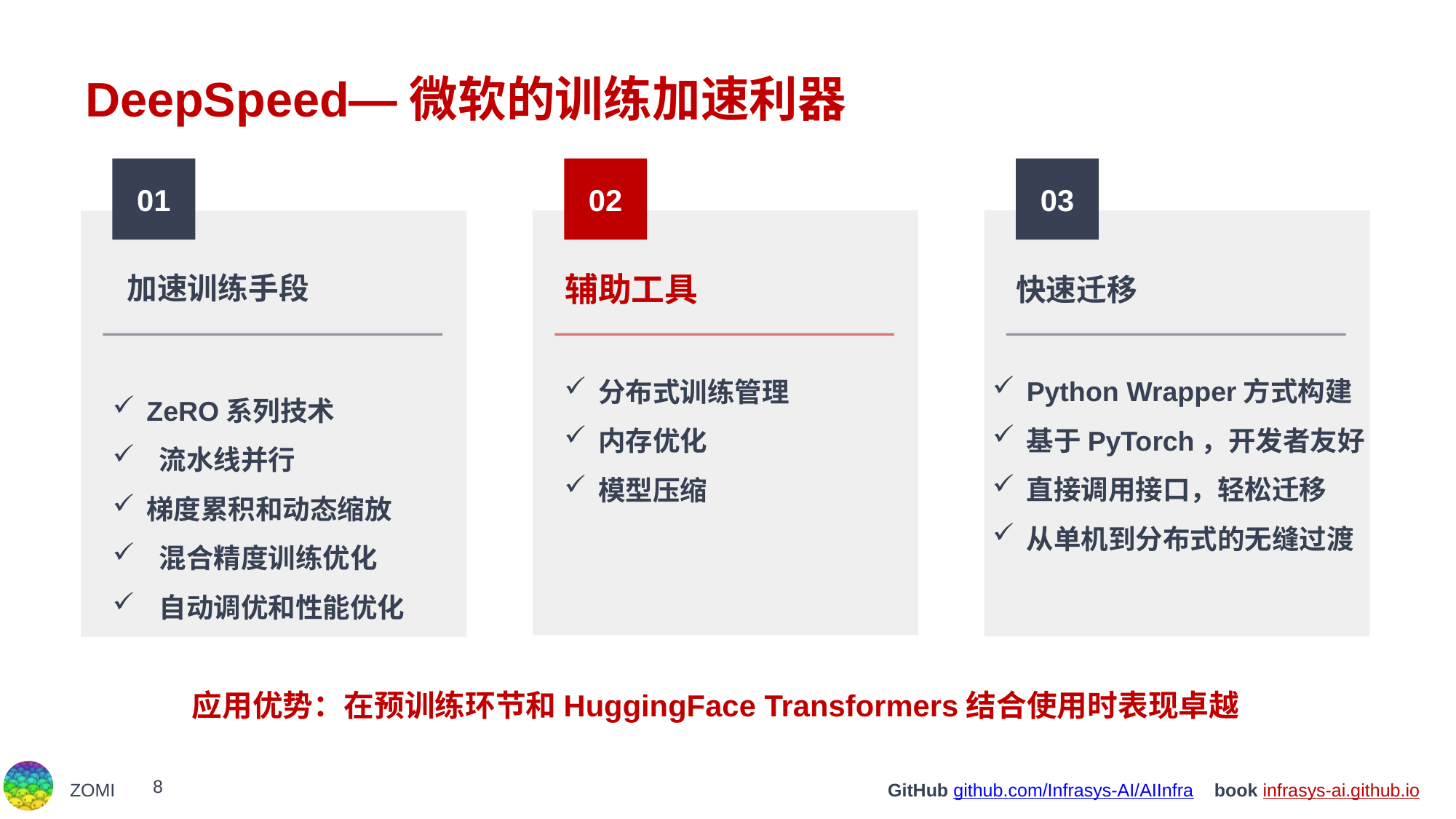

# DeepSpeed—微软的训练加速利器
01
02
03

 加速训练手段
辅助工具
快速迁移
Python Wrapper方式构建
基于PyTorch，开发者友好
直接调用接口，轻松迁移
从单机到分布式的无缝过渡
分布式训练管理
内存优化
模型压缩
ZeRO系列技术
 流水线并行
梯度累积和动态缩放
 混合精度训练优化
 自动调优和性能优化
应用优势：在预训练环节和HuggingFace Transformers结合使用时表现卓越